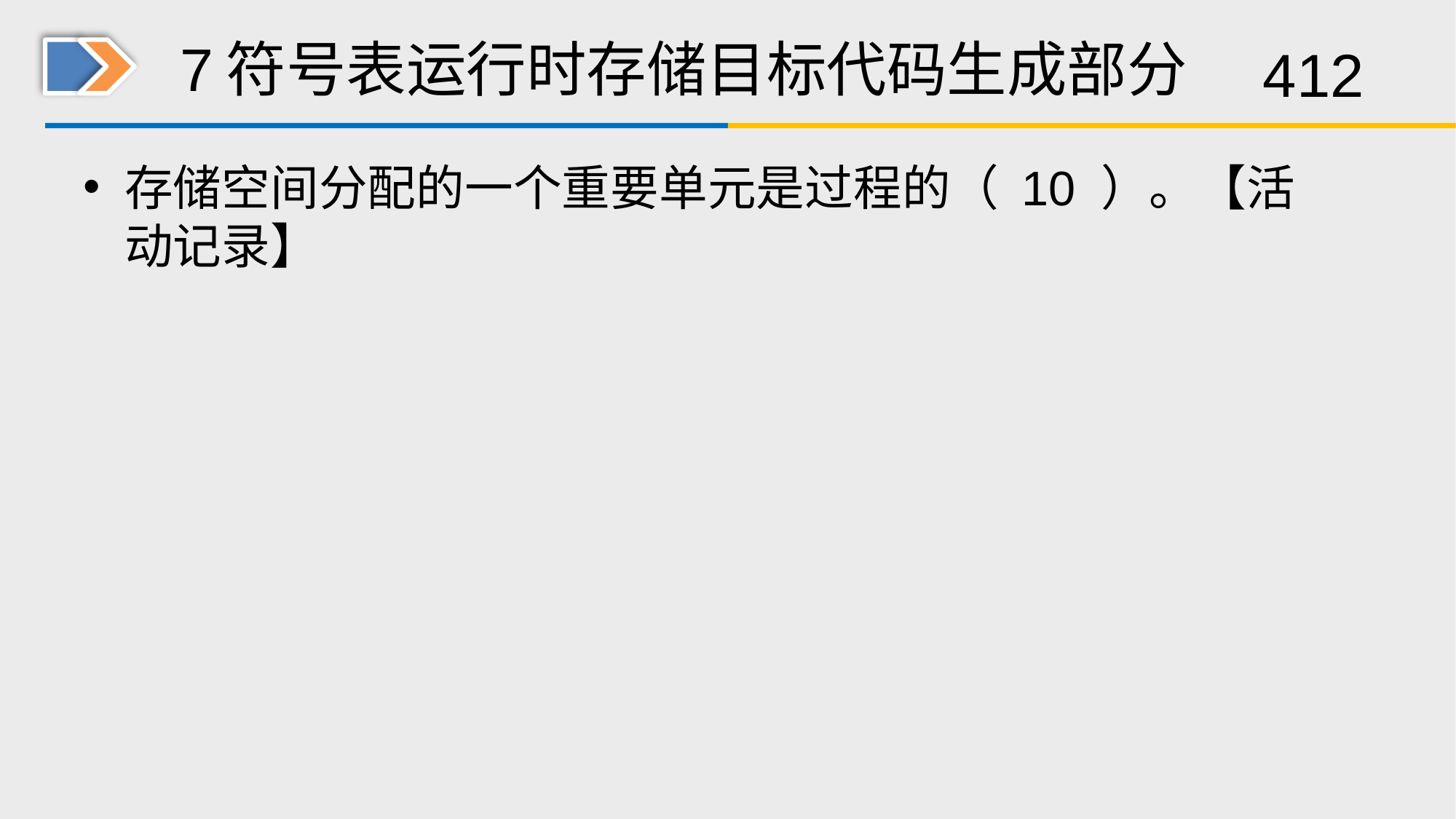

# 7符号表运行时存储目标代码生成部分
412
存储空间分配的一个重要单元是过程的（ 10 ）。【活动记录】